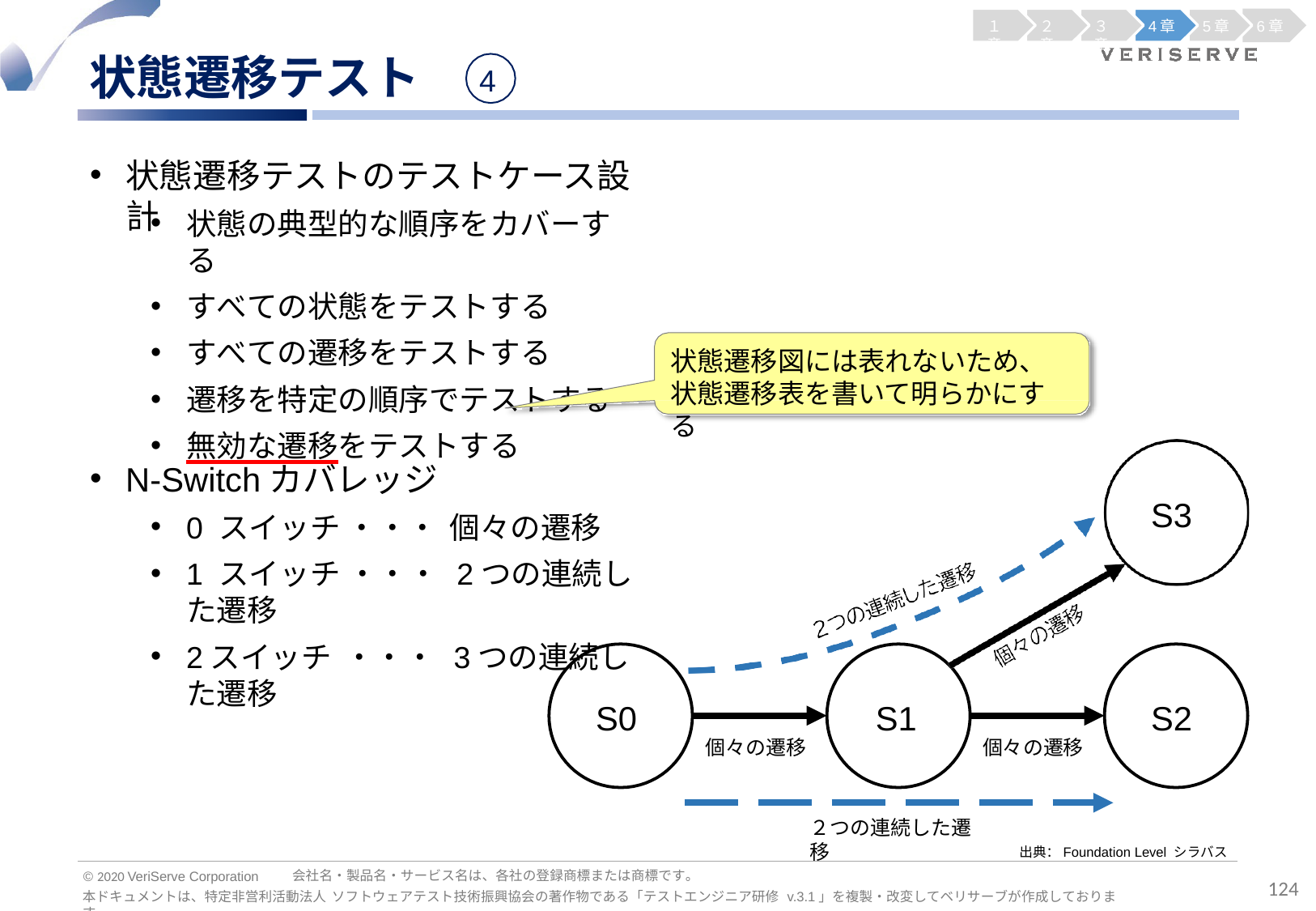

１章
２章
３章
4章
5章
6章
状態遷移テスト

4
状態遷移テストのテストケース設計
状態の典型的な順序をカバーする
すべての状態をテストする
すべての遷移をテストする
遷移を特定の順序でテストする
無効な遷移をテストする

状態遷移図には表れないため、 状態遷移表を書いて明らかにする

N-Switchカバレッジ
S3
0 スイッチ・・・ 個々の遷移
1 スイッチ ・・・ 2つの連続した遷移
2スイッチ ・・・ 3つの連続した遷移

S0
S1
S2

個々の遷移
個々の遷移

２つの連続した遷移
出典：Foundation Level シラバス
会社名・製品名・サービス名は、各社の登録商標または商標です。
© 2020 VeriServe Corporation
124
本ドキュメントは、特定非営利活動法人 ソフトウェアテスト技術振興協会の著作物である「テストエンジニア研修 v.3.1」を複製・改変してベリサーブが作成しております。